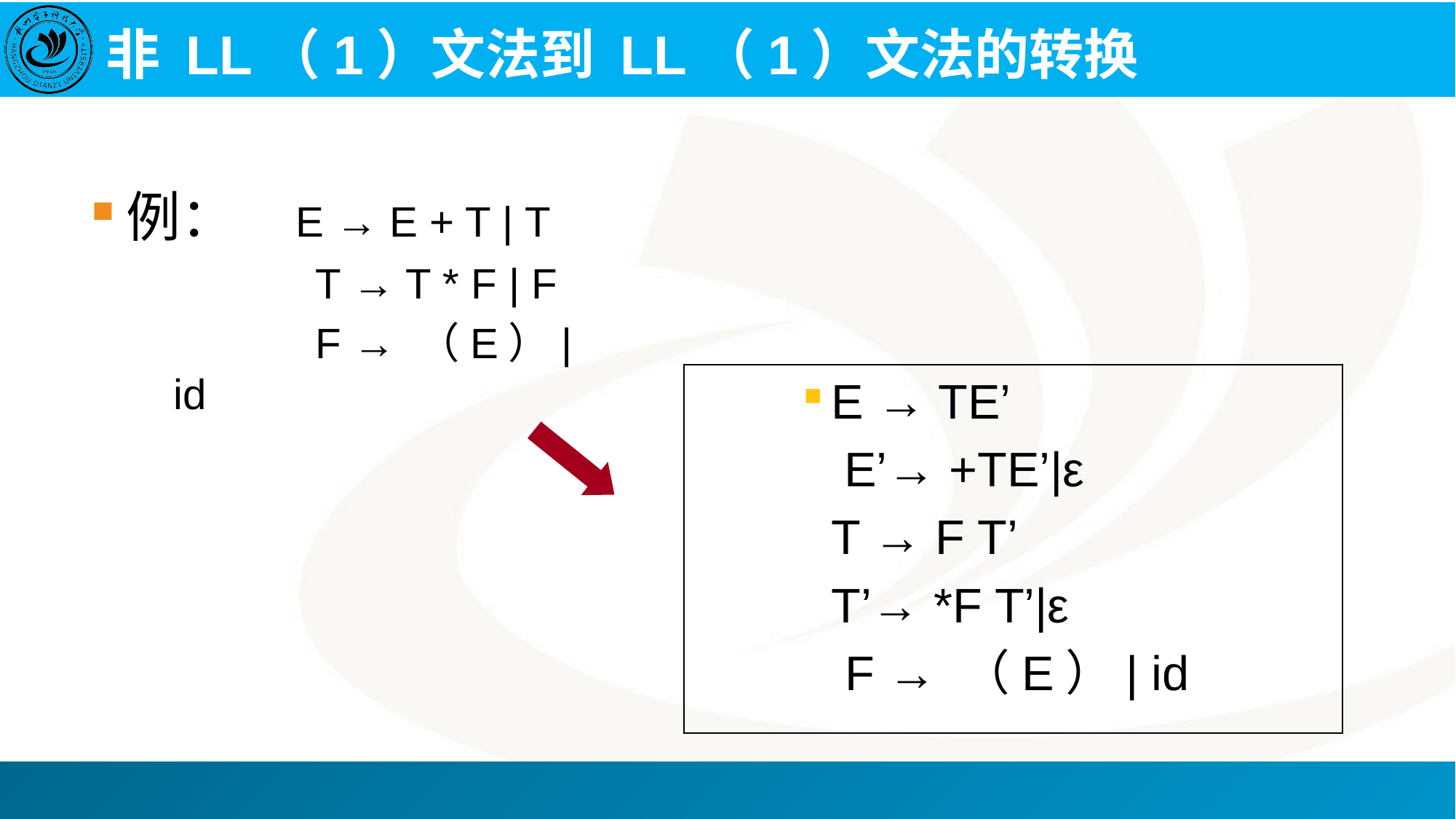

# 非 LL（1）文法到 LL（1）文法的转换
例：      E → E + T | T
	            T → T * F | F
	            F → （E）| id
E → TE’
   E’→ +TE’|ε
	T → F T’
	T’→ *F T’|ε
	 F → （E）| id

49